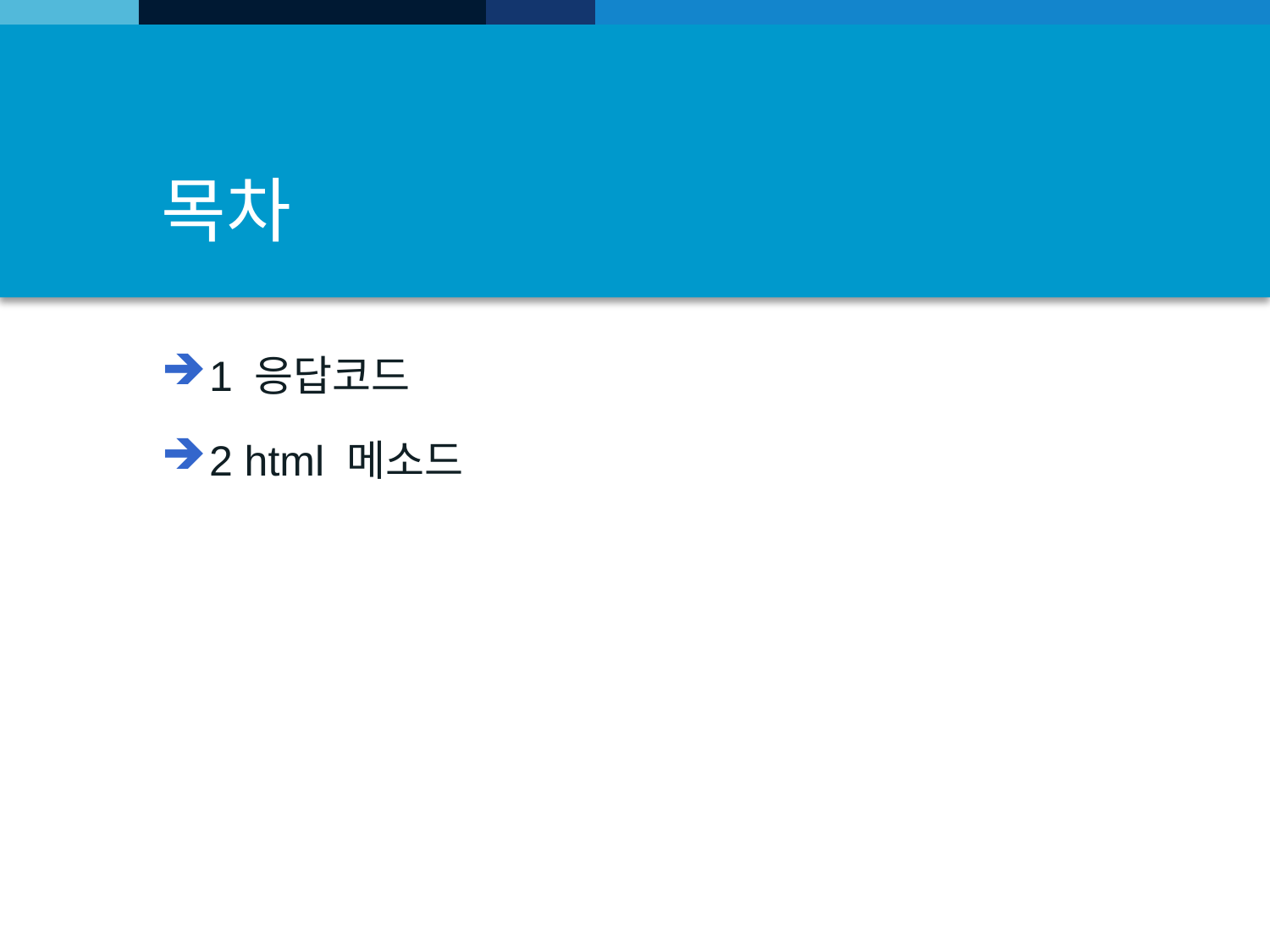

# 목차
1 응답코드
2 html 메소드